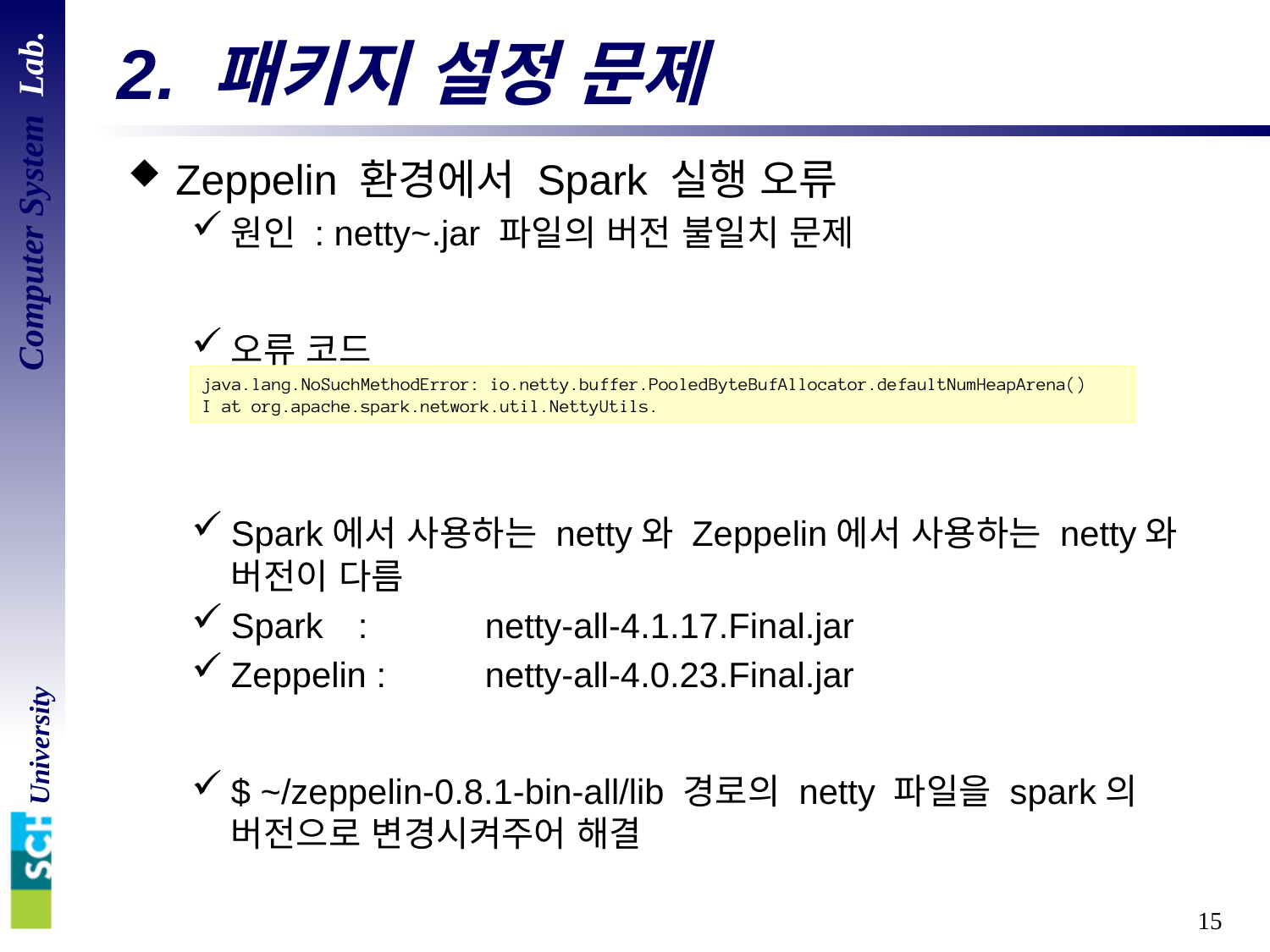

# 2. 패키지 설정 문제
Zeppelin 환경에서 Spark 실행 오류
원인 : netty~.jar 파일의 버전 불일치 문제

오류 코드

Spark에서 사용하는 netty와 Zeppelin에서 사용하는 netty와 버전이 다름
Spark 	:	netty-all-4.1.17.Final.jar
Zeppelin : 	netty-all-4.0.23.Final.jar

$ ~/zeppelin-0.8.1-bin-all/lib 경로의 netty 파일을 spark의 버전으로 변경시켜주어 해결
java.lang.NoSuchMethodError: io.netty.buffer.PooledByteBufAllocator.defaultNumHeapArena()
I at org.apache.spark.network.util.NettyUtils.